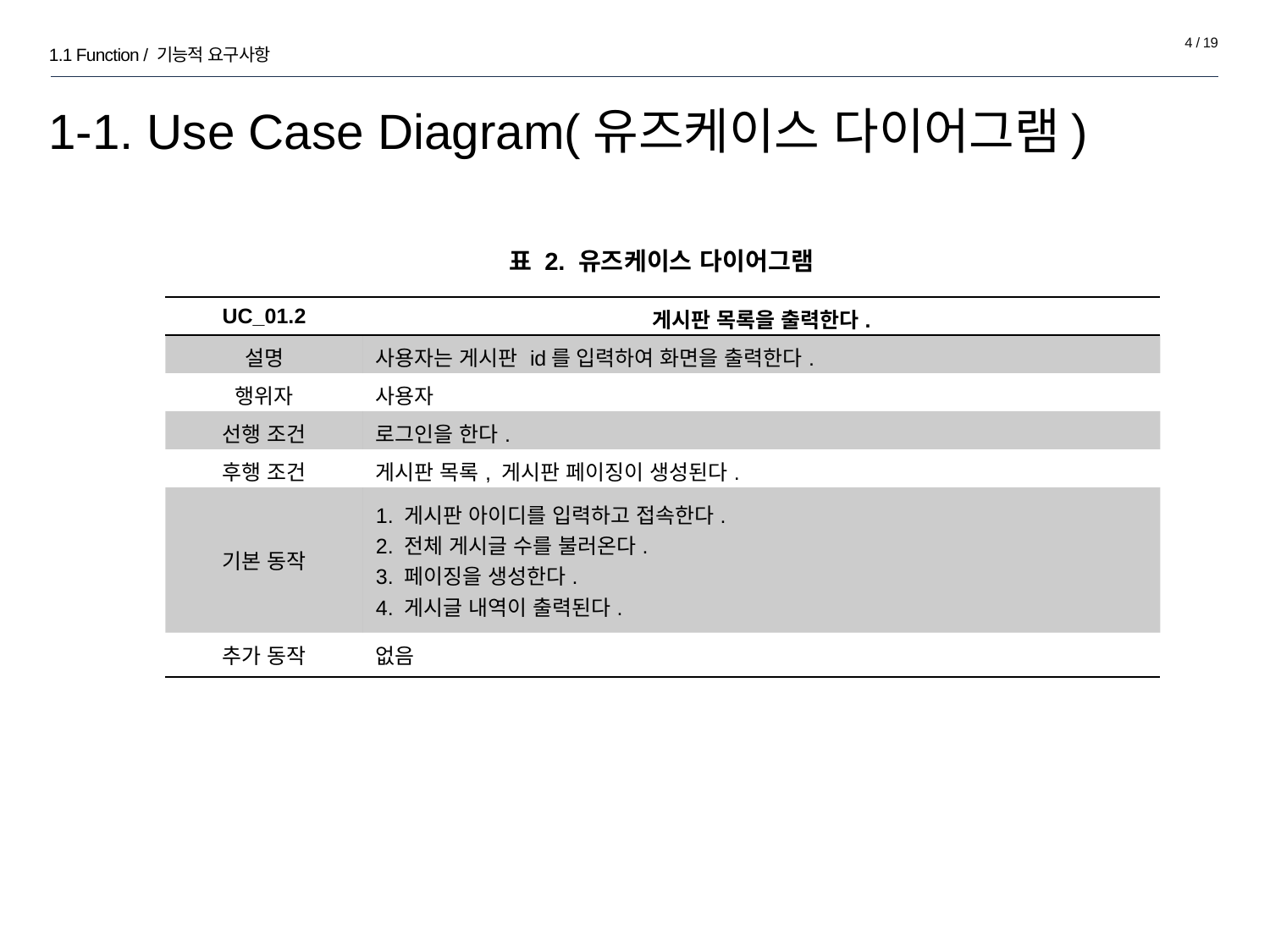

4 / 19
1.1 Function / 기능적 요구사항
# 1-1. Use Case Diagram(유즈케이스 다이어그램)
표 2. 유즈케이스 다이어그램
| UC\_01.2 | 게시판 목록을 출력한다. |
| --- | --- |
| 설명 | 사용자는 게시판 id를 입력하여 화면을 출력한다. |
| 행위자 | 사용자 |
| 선행 조건 | 로그인을 한다. |
| 후행 조건 | 게시판 목록, 게시판 페이징이 생성된다. |
| 기본 동작 | 1. 게시판 아이디를 입력하고 접속한다. 2. 전체 게시글 수를 불러온다. 3. 페이징을 생성한다. 4. 게시글 내역이 출력된다. |
| 추가 동작 | 없음 |